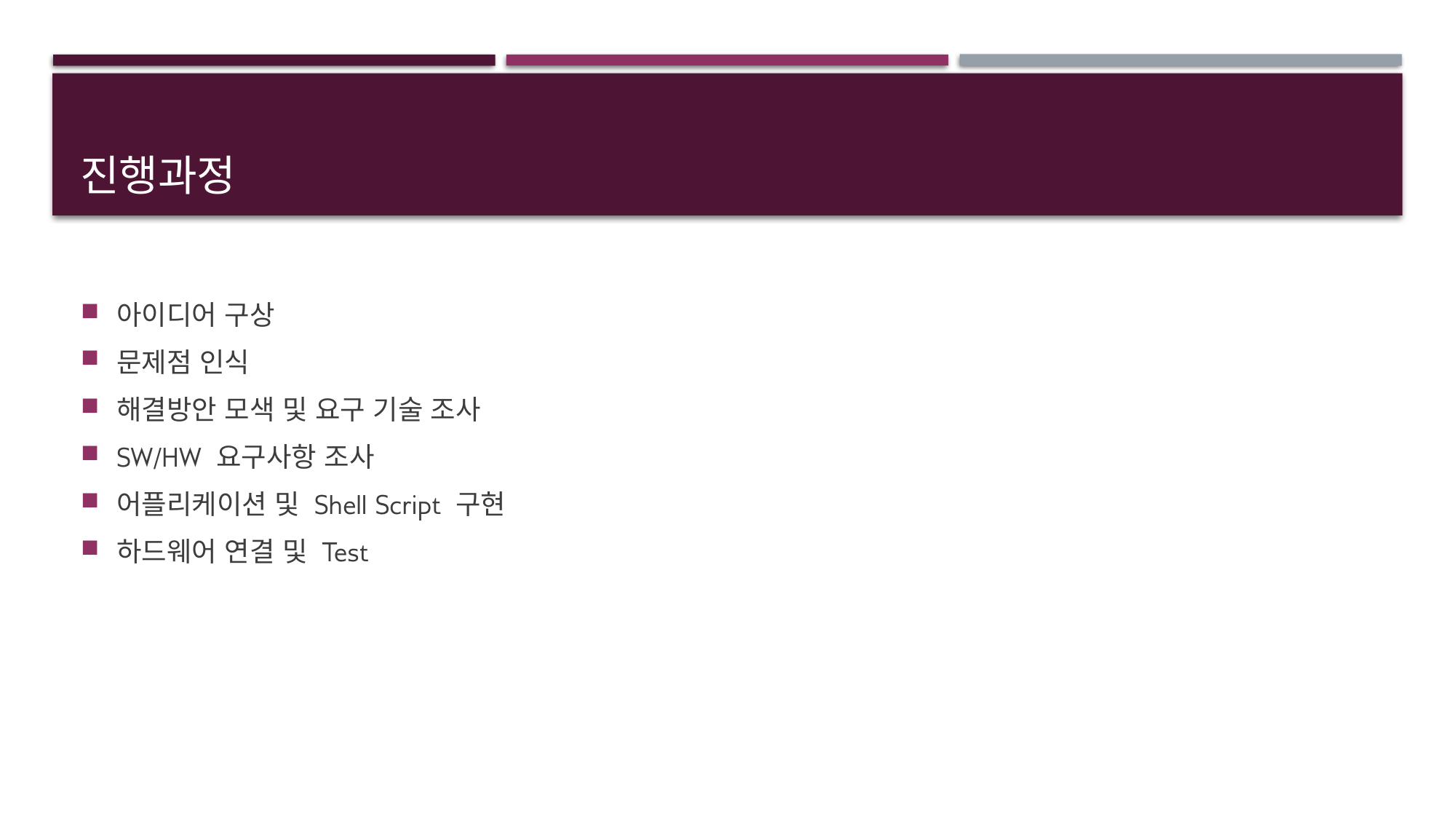

# 진행과정
아이디어 구상
문제점 인식
해결방안 모색 및 요구 기술 조사
SW/HW 요구사항 조사
어플리케이션 및 Shell Script 구현
하드웨어 연결 및 Test